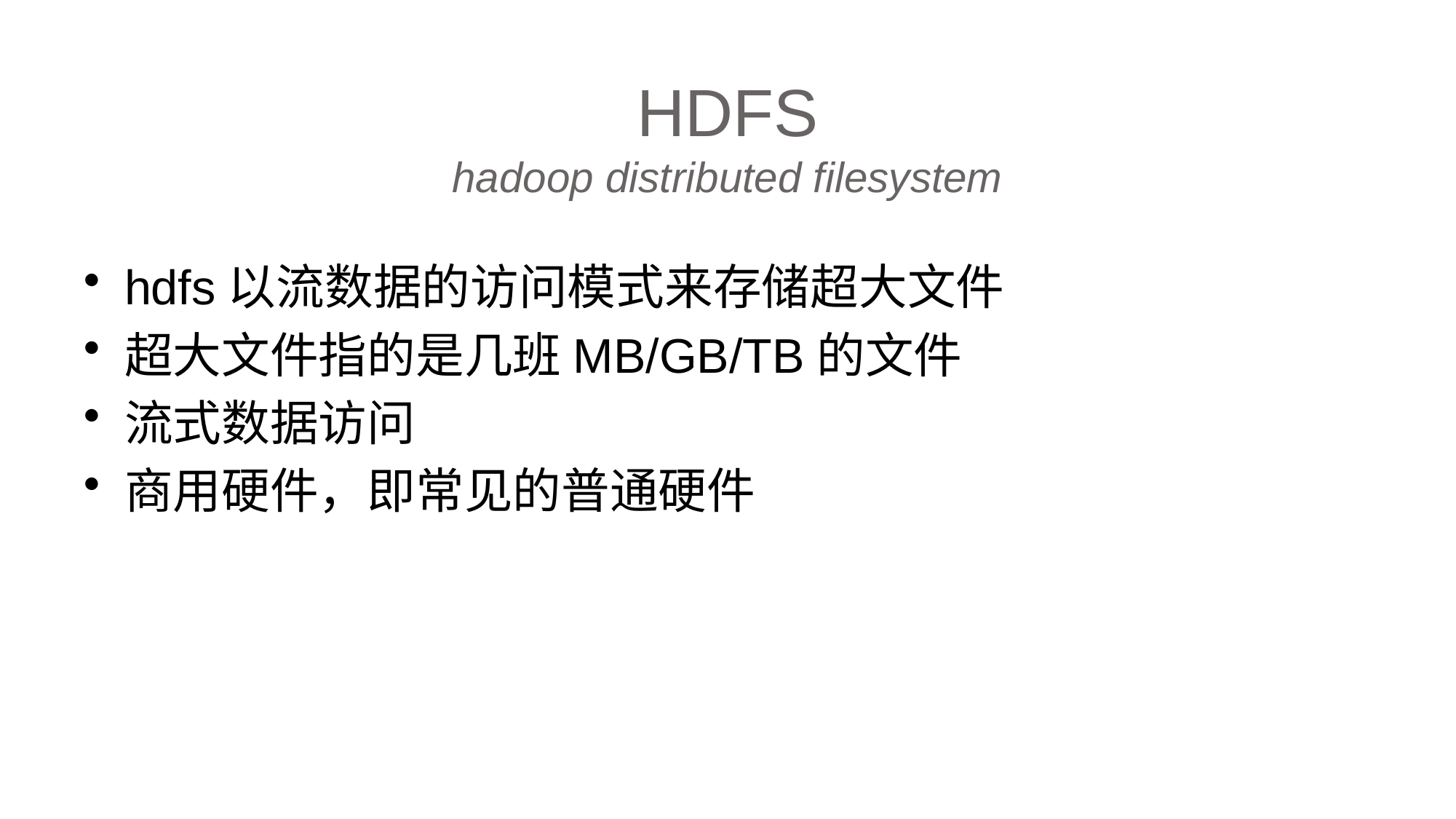

# HDFS hadoop distributed filesystem

hdfs以流数据的访问模式来存储超大文件
超大文件指的是几班MB/GB/TB的文件
流式数据访问
商用硬件，即常见的普通硬件